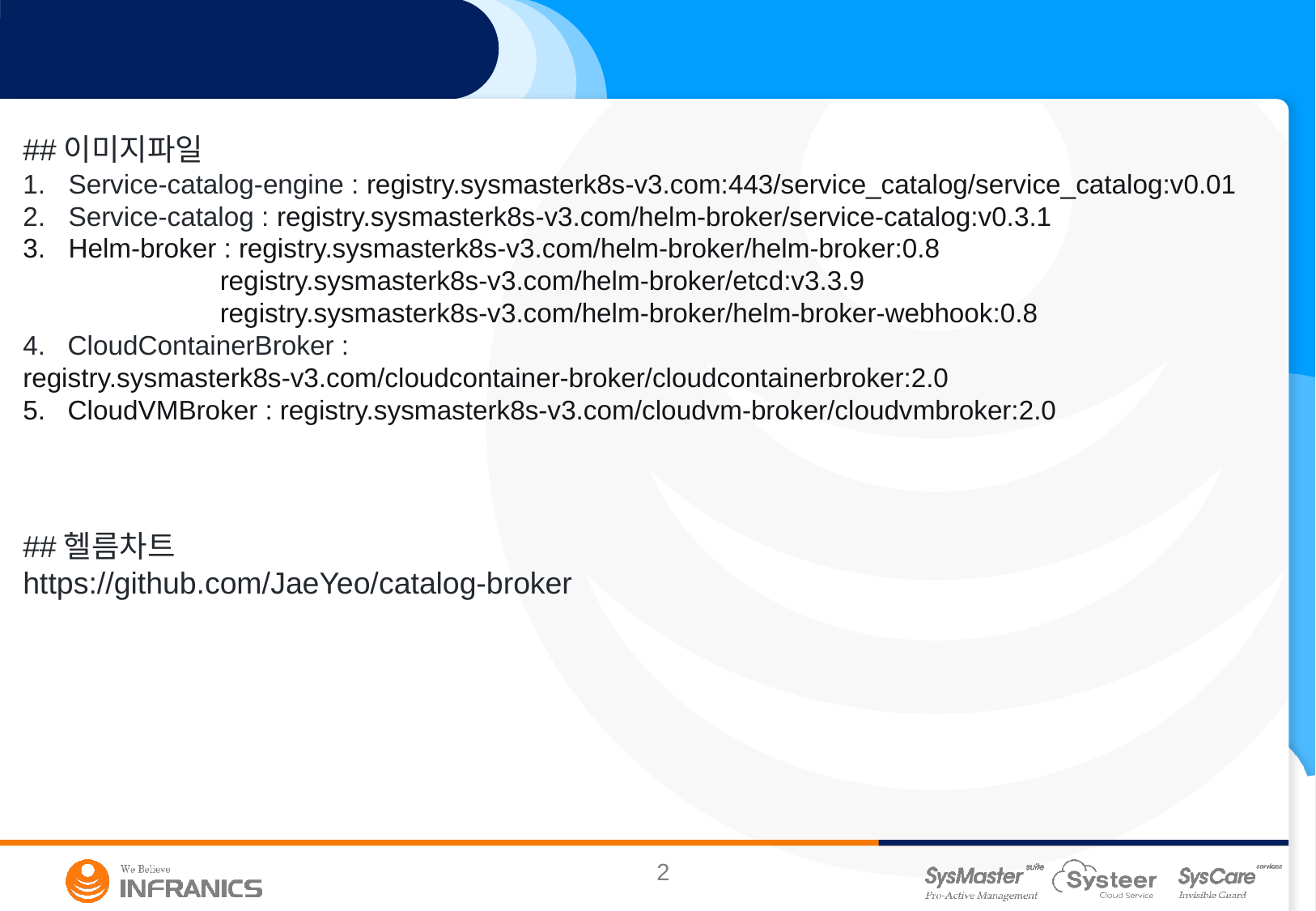

##이미지파일
Service-catalog-engine : registry.sysmasterk8s-v3.com:443/service_catalog/service_catalog:v0.01
Service-catalog : registry.sysmasterk8s-v3.com/helm-broker/service-catalog:v0.3.1
Helm-broker : registry.sysmasterk8s-v3.com/helm-broker/helm-broker:0.8
  registry.sysmasterk8s-v3.com/helm-broker/etcd:v3.3.9
  registry.sysmasterk8s-v3.com/helm-broker/helm-broker-webhook:0.8
4.   CloudContainerBroker : registry.sysmasterk8s-v3.com/cloudcontainer-broker/cloudcontainerbroker:2.0
5.   CloudVMBroker : registry.sysmasterk8s-v3.com/cloudvm-broker/cloudvmbroker:2.0

##헬름차트
https://github.com/JaeYeo/catalog-broker